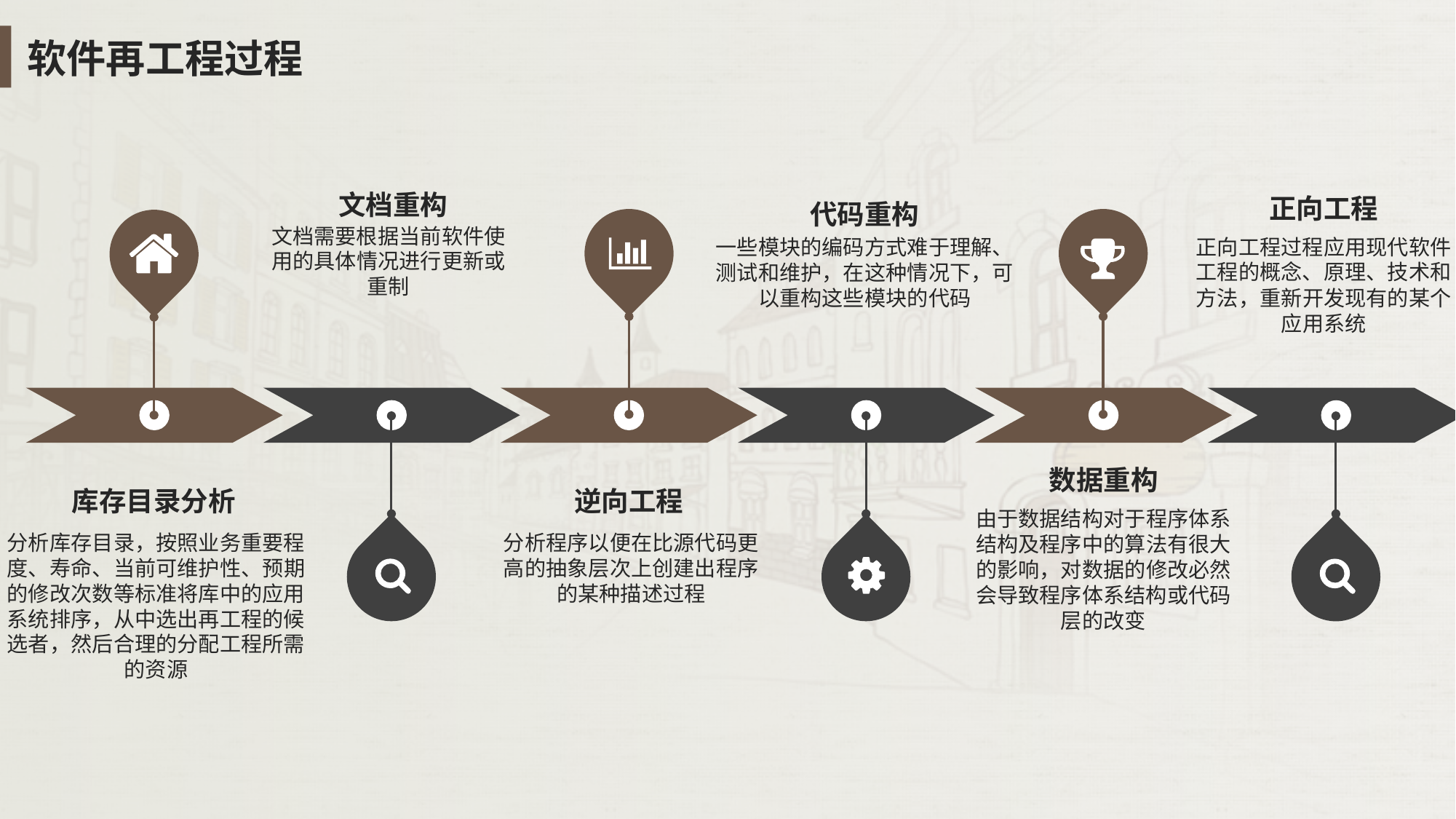

软件再工程过程
文档重构
正向工程
代码重构

文档需要根据当前软件使用的具体情况进行更新或重制
正向工程过程应用现代软件工程的概念、原理、技术和方法，重新开发现有的某个应用系统
一些模块的编码方式难于理解、测试和维护，在这种情况下，可以重构这些模块的代码

数据重构
逆向工程
库存目录分析
由于数据结构对于程序体系结构及程序中的算法有很大的影响，对数据的修改必然会导致程序体系结构或代码层的改变
分析库存目录，按照业务重要程度、寿命、当前可维护性、预期的修改次数等标准将库中的应用系统排序，从中选出再工程的候选者，然后合理的分配工程所需的资源
分析程序以便在比源代码更高的抽象层次上创建出程序的某种描述过程